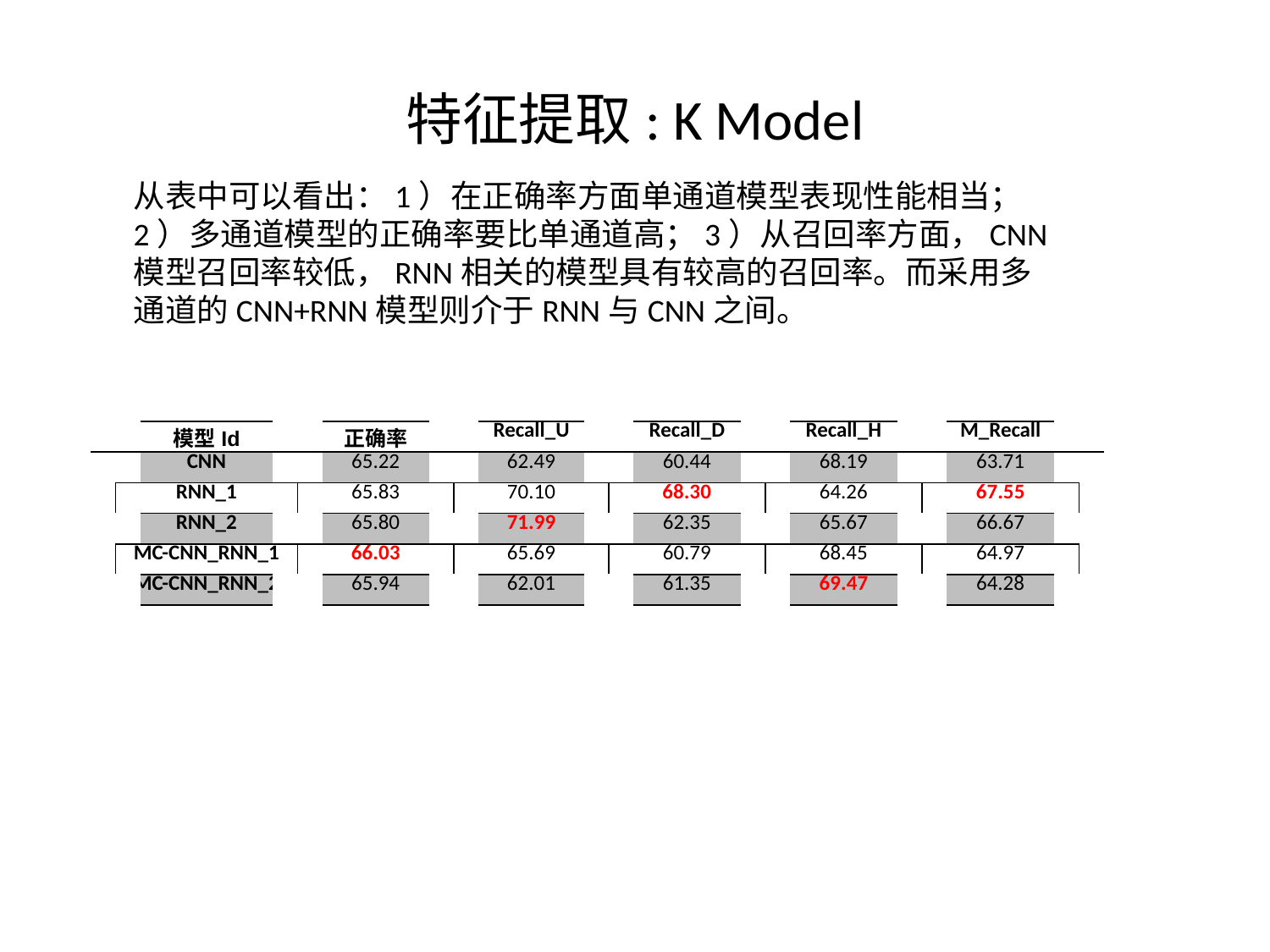

# 特征提取: K Model
从表中可以看出：1）在正确率方面单通道模型表现性能相当；2）多通道模型的正确率要比单通道高；3）从召回率方面，CNN模型召回率较低，RNN相关的模型具有较高的召回率。而采用多通道的CNN+RNN模型则介于RNN与CNN之间。
| 模型Id | 正确率 | Recall\_U | Recall\_D | Recall\_H | M\_Recall |
| --- | --- | --- | --- | --- | --- |
| CNN | 65.22 | 62.49 | 60.44 | 68.19 | 63.71 |
| RNN\_1 | 65.83 | 70.10 | 68.30 | 64.26 | 67.55 |
| RNN\_2 | 65.80 | 71.99 | 62.35 | 65.67 | 66.67 |
| MC-CNN\_RNN\_1 | 66.03 | 65.69 | 60.79 | 68.45 | 64.97 |
| MC-CNN\_RNN\_2 | 65.94 | 62.01 | 61.35 | 69.47 | 64.28 |